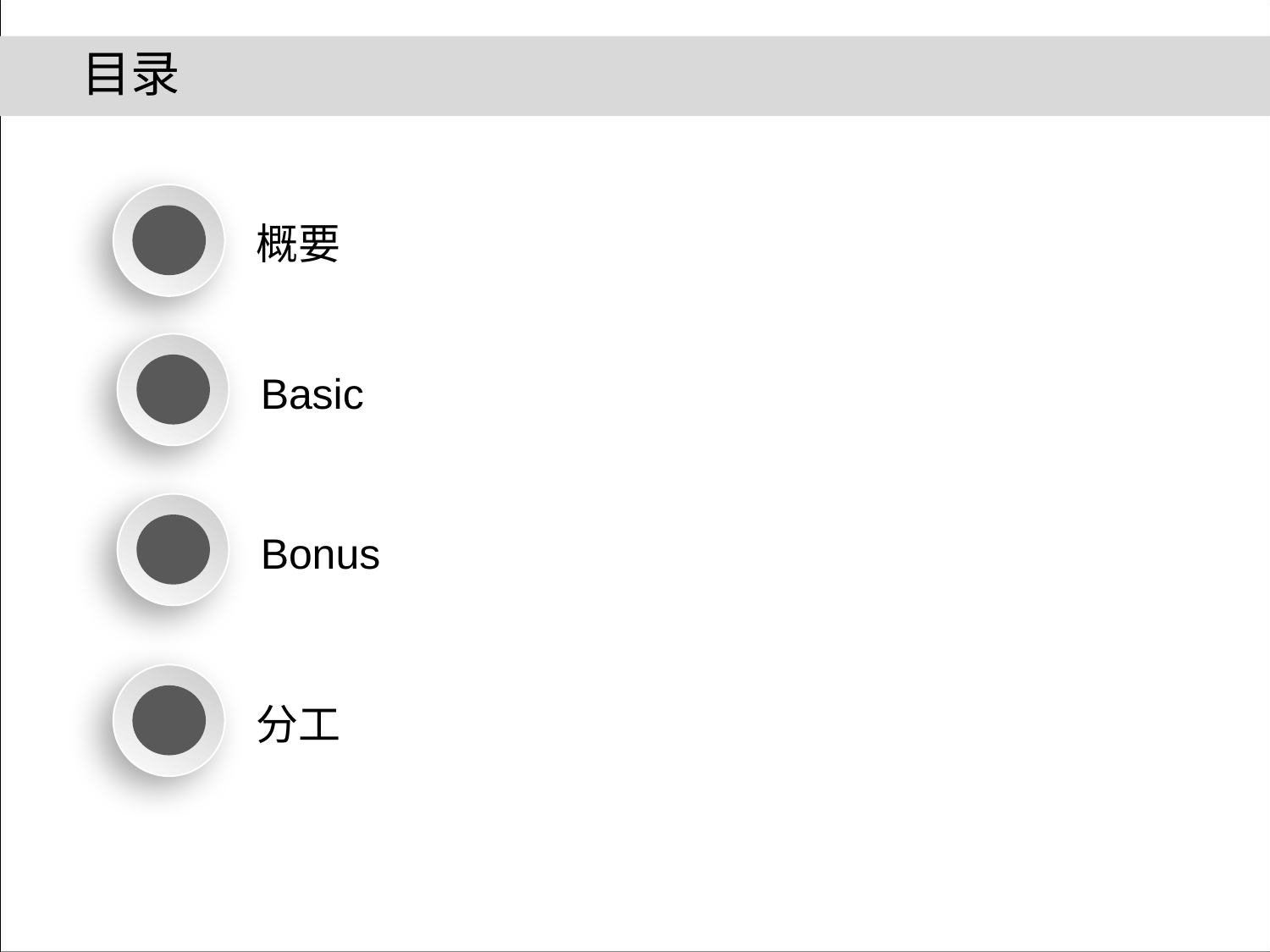

目录

概要
点击添加文本

Basic
点击添加文本

Bonus
点击添加文本

分工
点击添加文本